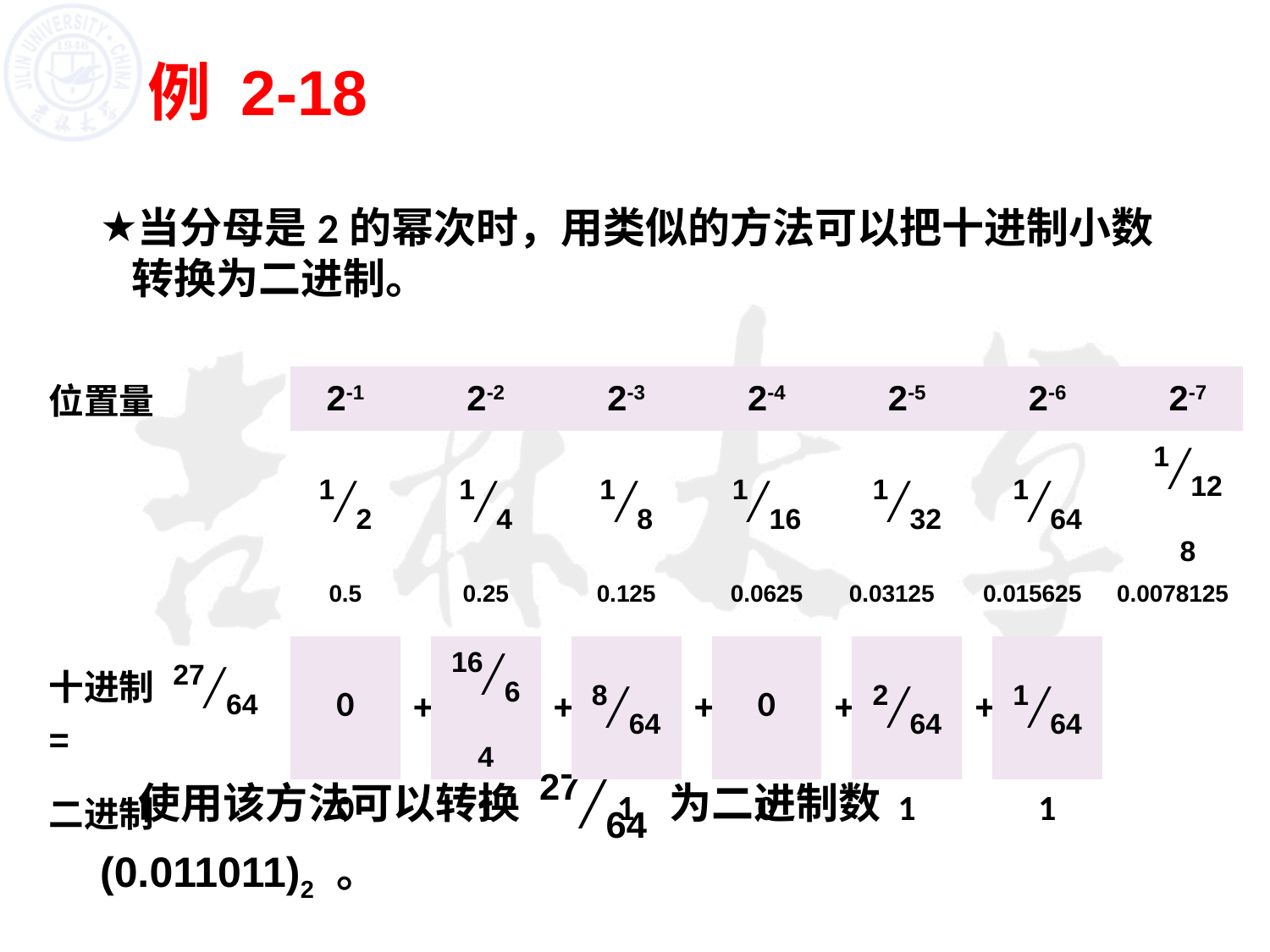

# 例 2-18
当分母是2的幂次时，用类似的方法可以把十进制小数转换为二进制。

   使用该方法可以转换 27╱64 为二进制数 (0.011011)2 。

| 位置量 | 2-1 |  | 2-2 |  | 2-3 |  | 2-4 |  | 2-5 |  | 2-6 |  | 2-7 |
| --- | --- | --- | --- | --- | --- | --- | --- | --- | --- | --- | --- | --- | --- |
|  | 1╱2 |  | 1╱4 |  | 1╱8 |  | 1╱16 |  | 1╱32 |  | 1╱64 |  | 1╱128 |
|  | 0.5 |  | 0.25 |  | 0.125 |  | 0.0625 | 0.03125 |  | 0.015625 |  | 0.0078125 |  |
|  |  |  |  |  |  |  |  |  |  |  |  |  |  |
| 十进制 27╱64 = | 0 | + | 16╱64 | + | 8╱64 | + | 0 | + | 2╱64 | + | 1╱64 |  |  |
| 二进制 | 0 |  | 1 |  | 1 |  | 0 |  | 1 |  | 1 |  |  |